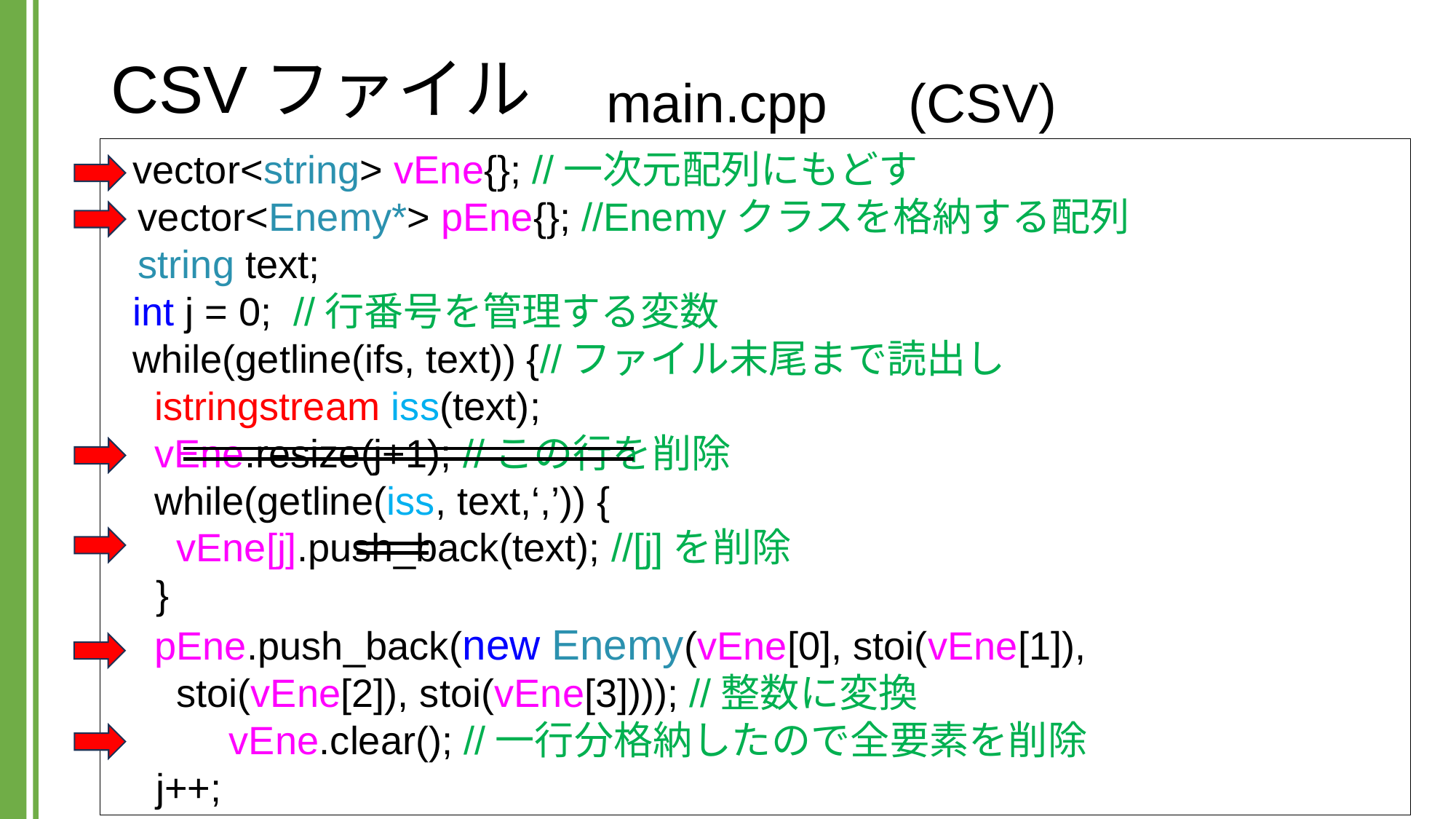

# CSVファイル
                　　　　　main.cpp　(CSV)

  vector<string> vEne{}; //一次元配列にもどす
  vector<Enemy*> pEne{}; //Enemyクラスを格納する配列
  string text;
  int j = 0;  //行番号を管理する変数
  while(getline(ifs, text)) {//ファイル末尾まで読出し
    istringstream iss(text);
    vEne.resize(j+1); //この行を削除
    while(getline(iss, text,‘,’)) {
      vEne[j].push_back(text); //[j]を削除
    }
    pEne.push_back(new Enemy(vEne[0], stoi(vEne[1]),
      stoi(vEne[2]), stoi(vEne[3]))); //整数に変換
     vEne.clear(); //一行分格納したので全要素を削除
    j++;